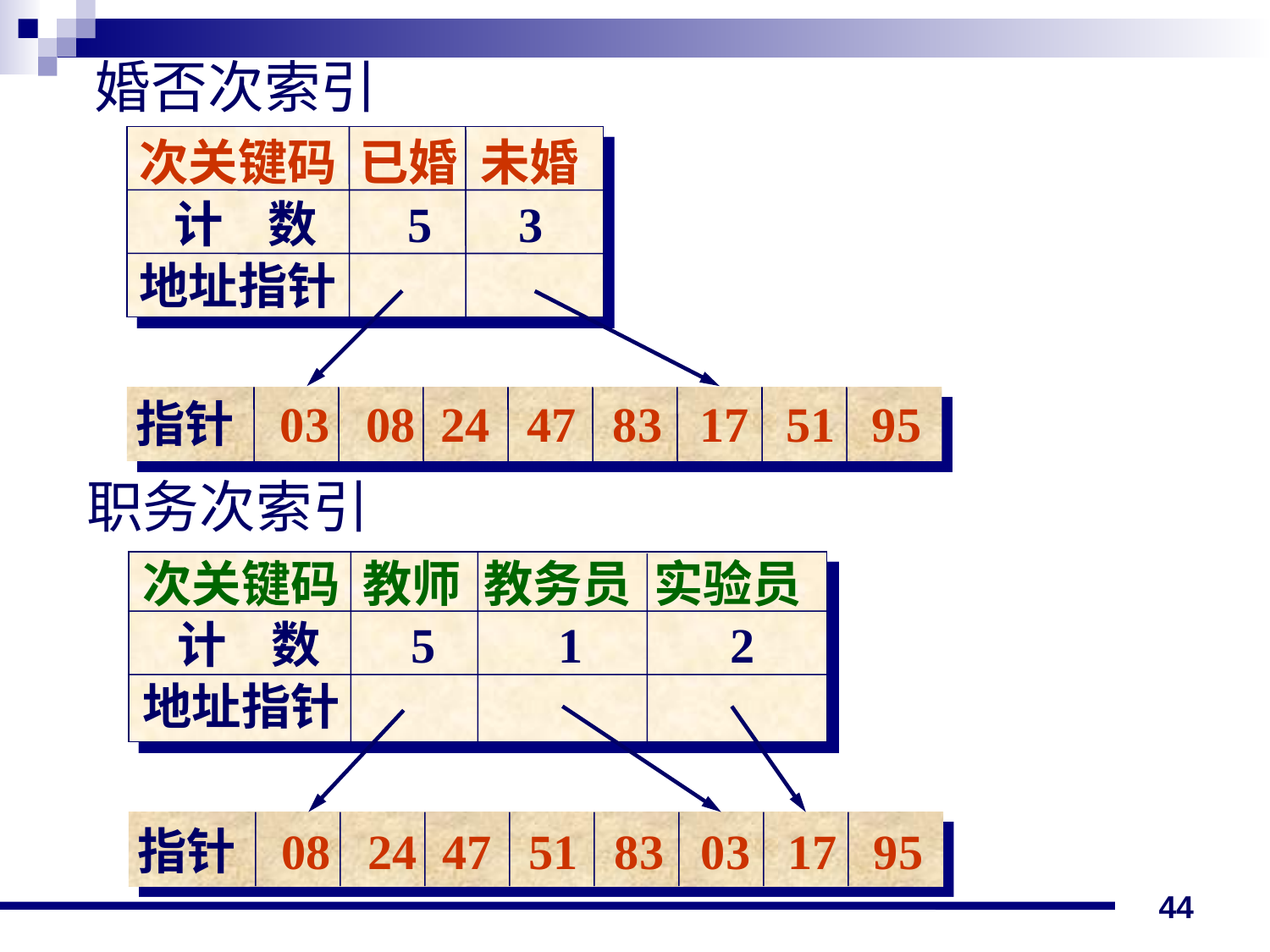

婚否次索引
次关键码  已婚  未婚
  计    数       5       3
地址指针

指针   03   08  24   47   83   17   51   95

职务次索引
次关键码  教师  教务员  实验员
  计    数       5          1            2
地址指针

指针   08   24  47   51   83   03   17   95
44